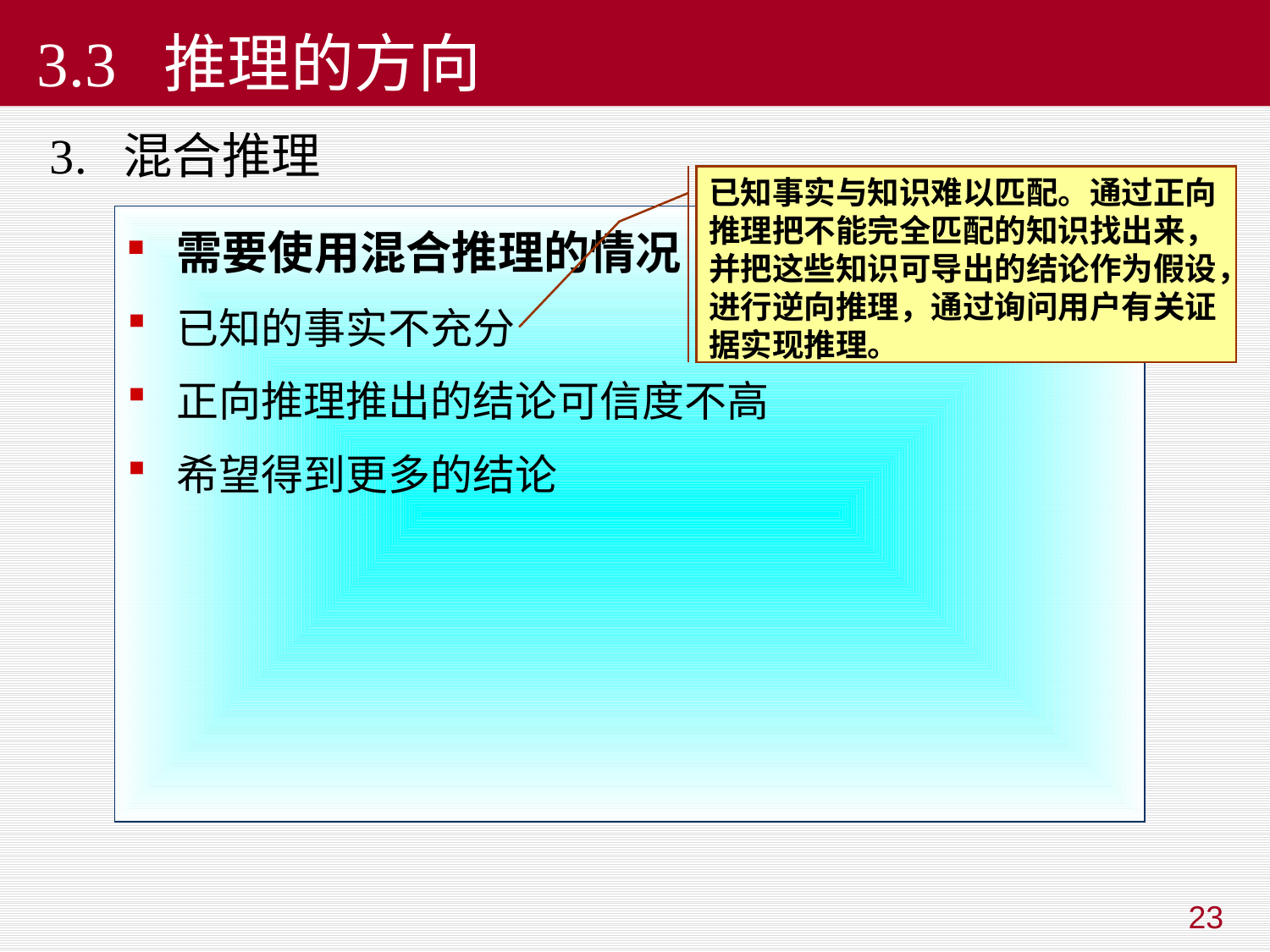

# 3.3  推理的方向
3.  混合推理
已知事实与知识难以匹配。通过正向推理把不能完全匹配的知识找出来，并把这些知识可导出的结论作为假设，进行逆向推理，通过询问用户有关证据实现推理。

  需要使用混合推理的情况:
  已知的事实不充分
  正向推理推出的结论可信度不高
  希望得到更多的结论
23